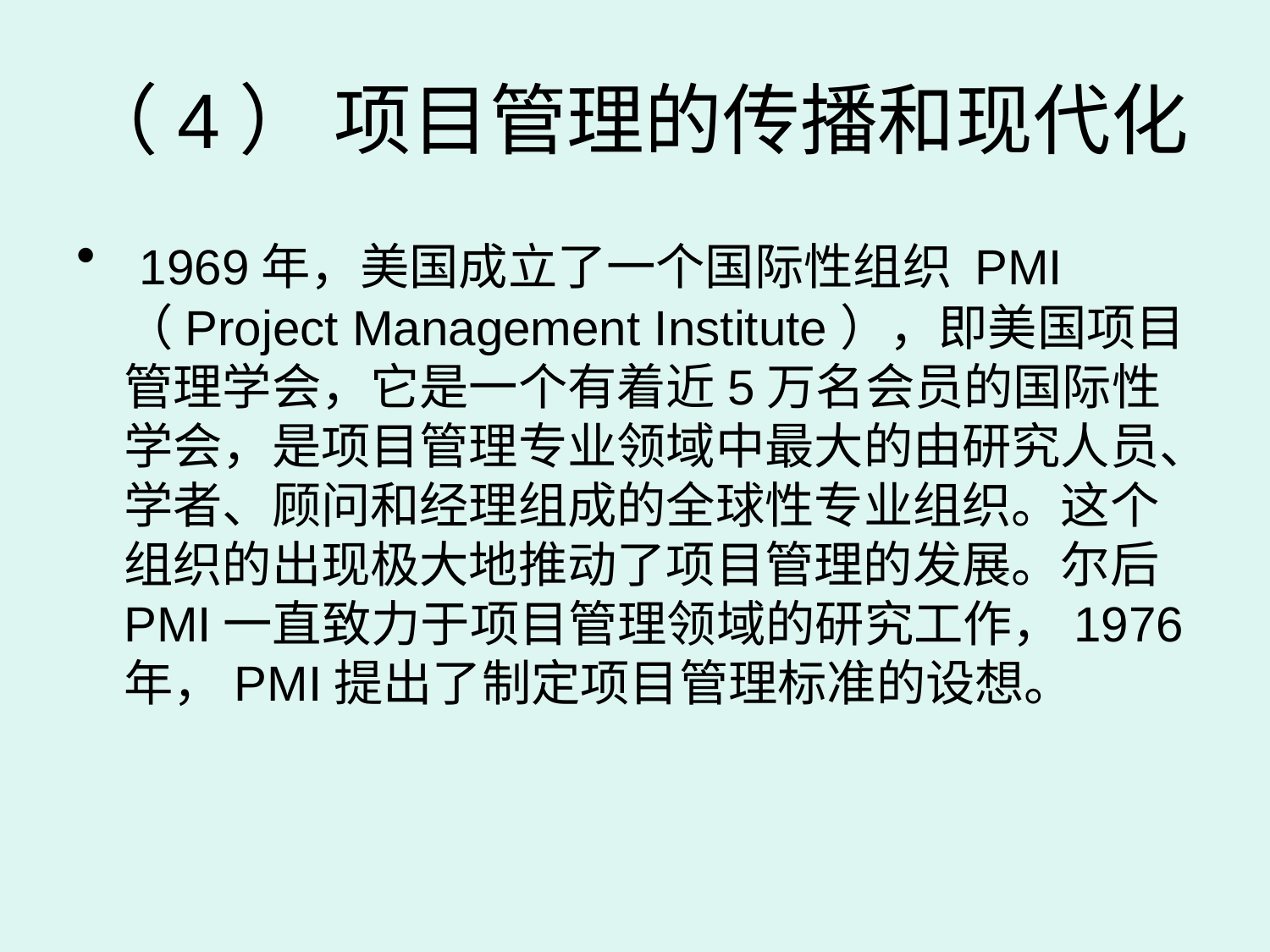

# （4） 项目管理的传播和现代化
 1969年，美国成立了一个国际性组织 PMI （Project Management Institute），即美国项目管理学会，它是一个有着近5万名会员的国际性学会，是项目管理专业领域中最大的由研究人员、学者、顾问和经理组成的全球性专业组织。这个组织的出现极大地推动了项目管理的发展。尔后PMI一直致力于项目管理领域的研究工作，1976年，PMI提出了制定项目管理标准的设想。

26